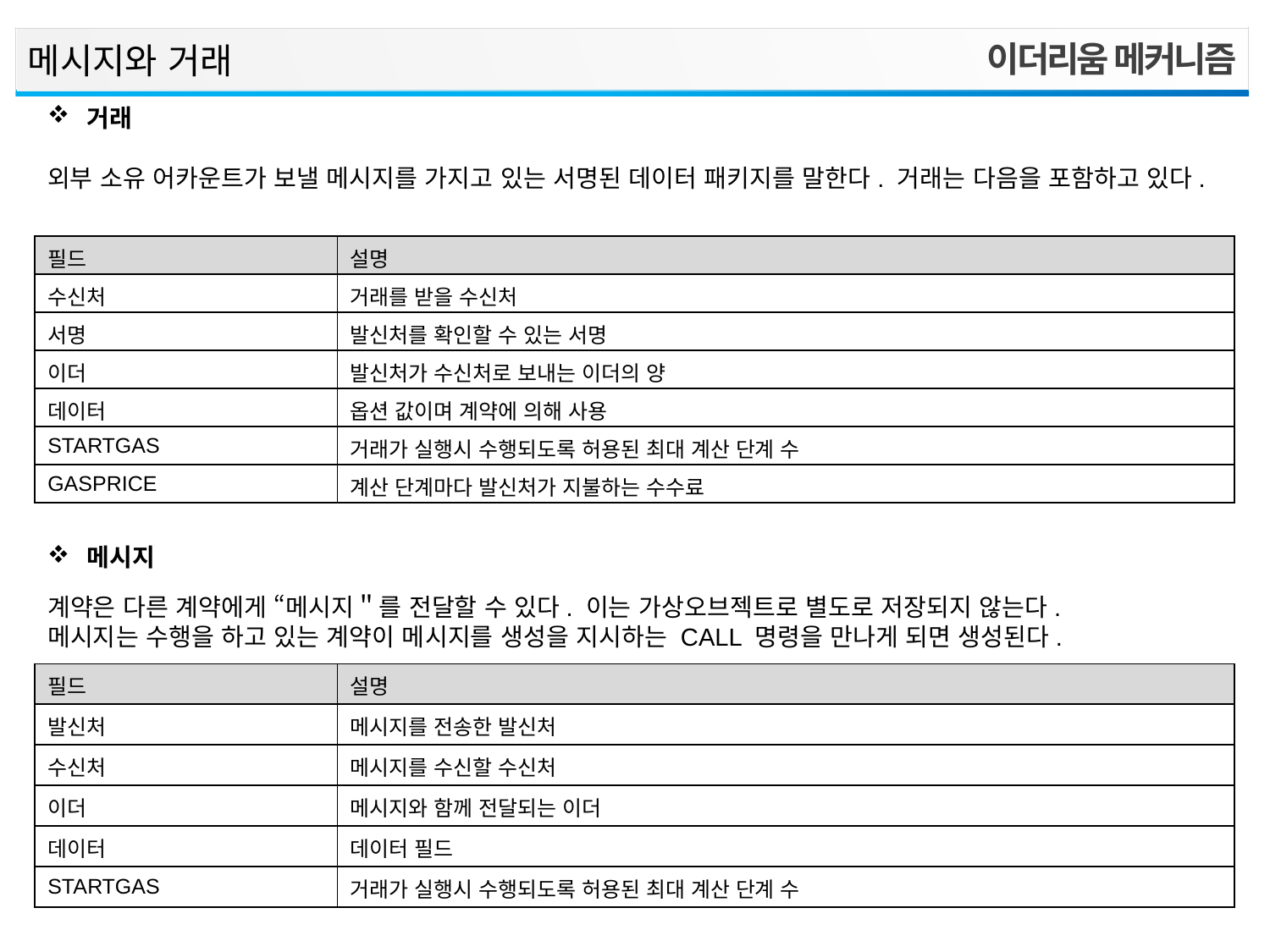

이더리움 메커니즘
메시지와 거래
거래
외부 소유 어카운트가 보낼 메시지를 가지고 있는 서명된 데이터 패키지를 말한다. 거래는 다음을 포함하고 있다.
| 필드 | 설명 |
| --- | --- |
| 수신처 | 거래를 받을 수신처 |
| 서명 | 발신처를 확인할 수 있는 서명 |
| 이더 | 발신처가 수신처로 보내는 이더의 양 |
| 데이터 | 옵션 값이며 계약에 의해 사용 |
| STARTGAS | 거래가 실행시 수행되도록 허용된 최대 계산 단계 수 |
| GASPRICE | 계산 단계마다 발신처가 지불하는 수수료 |
메시지
계약은 다른 계약에게 “메시지＂를 전달할 수 있다. 이는 가상오브젝트로 별도로 저장되지 않는다.
메시지는 수행을 하고 있는 계약이 메시지를 생성을 지시하는 CALL 명령을 만나게 되면 생성된다.

| 필드 | 설명 |
| --- | --- |
| 발신처 | 메시지를 전송한 발신처 |
| 수신처 | 메시지를 수신할 수신처 |
| 이더 | 메시지와 함께 전달되는 이더 |
| 데이터 | 데이터 필드 |
| STARTGAS | 거래가 실행시 수행되도록 허용된 최대 계산 단계 수 |